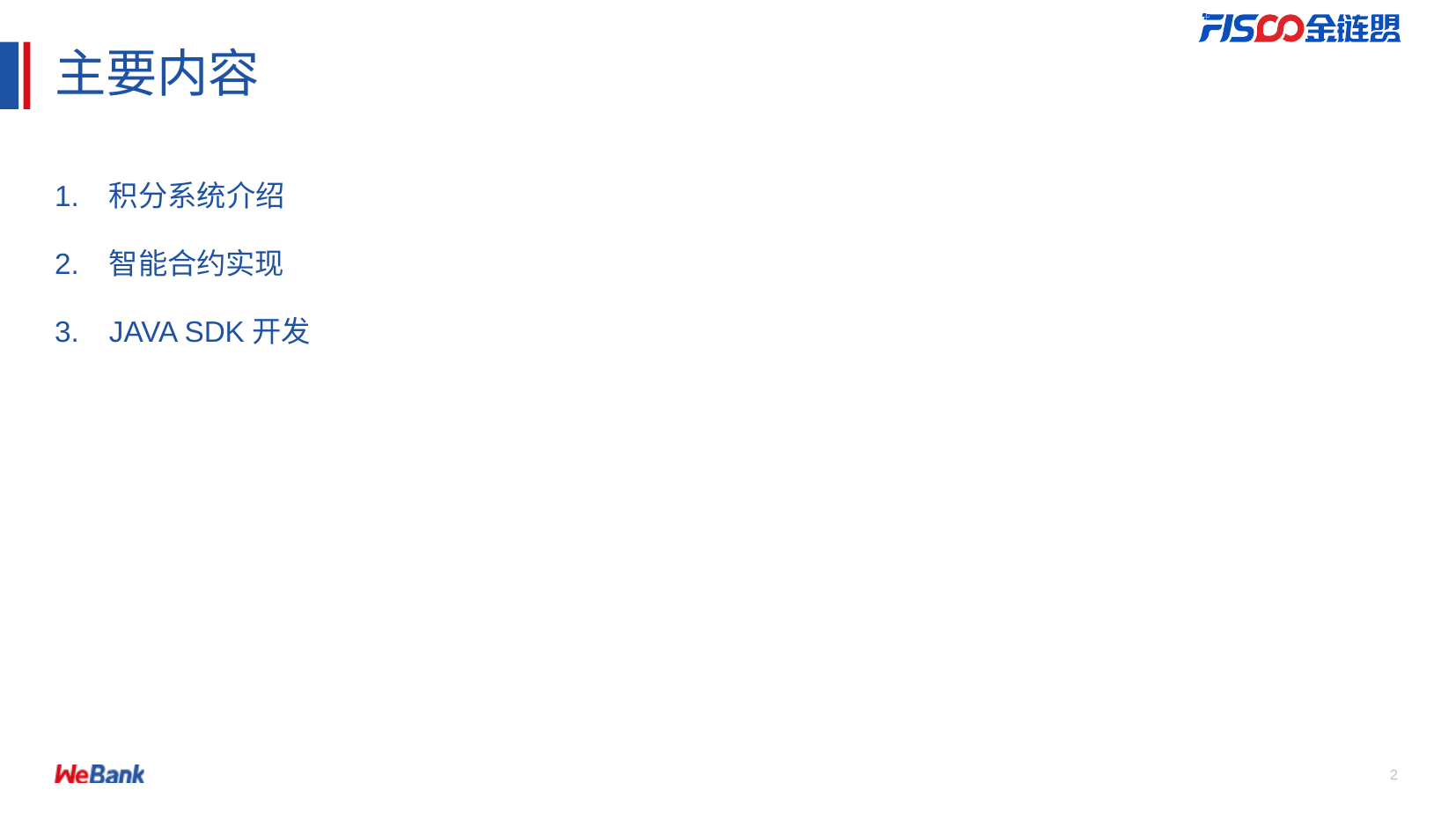

# 主要内容
积分系统介绍
智能合约实现
JAVA SDK开发

2